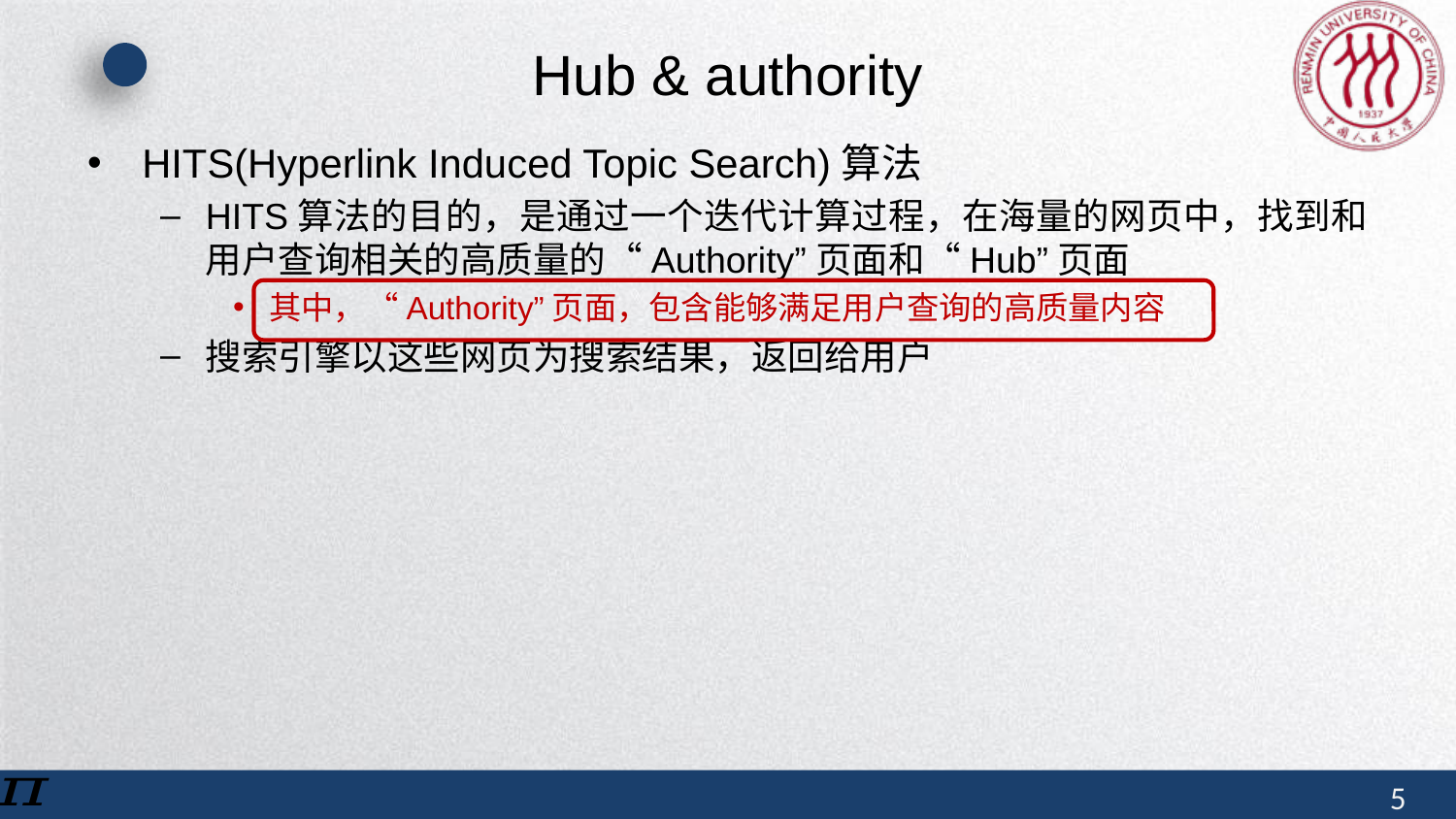

# Hub & authority
HITS(Hyperlink Induced Topic Search)算法
HITS算法的目的，是通过一个迭代计算过程，在海量的网页中，找到和用户查询相关的高质量的“Authority”页面和“Hub”页面
其中，“Authority”页面，包含能够满足用户查询的高质量内容
搜索引擎以这些网页为搜索结果，返回给用户